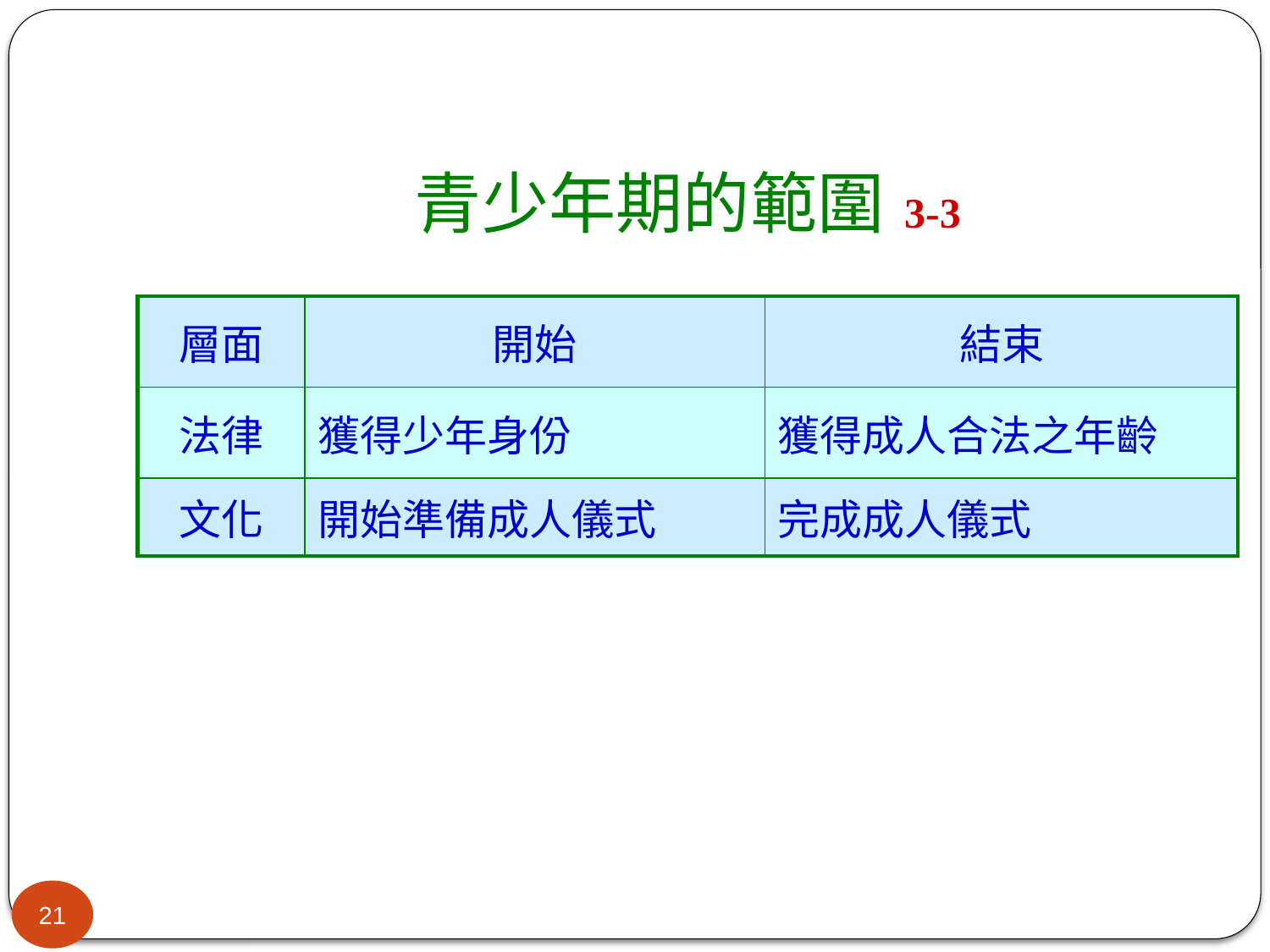

# 青少年期的範圍 3-3
| 層面 | 開始 | 結束 |
| --- | --- | --- |
| 法律 | 獲得少年身份 | 獲得成人合法之年齡 |
| 文化 | 開始準備成人儀式 | 完成成人儀式 |
21